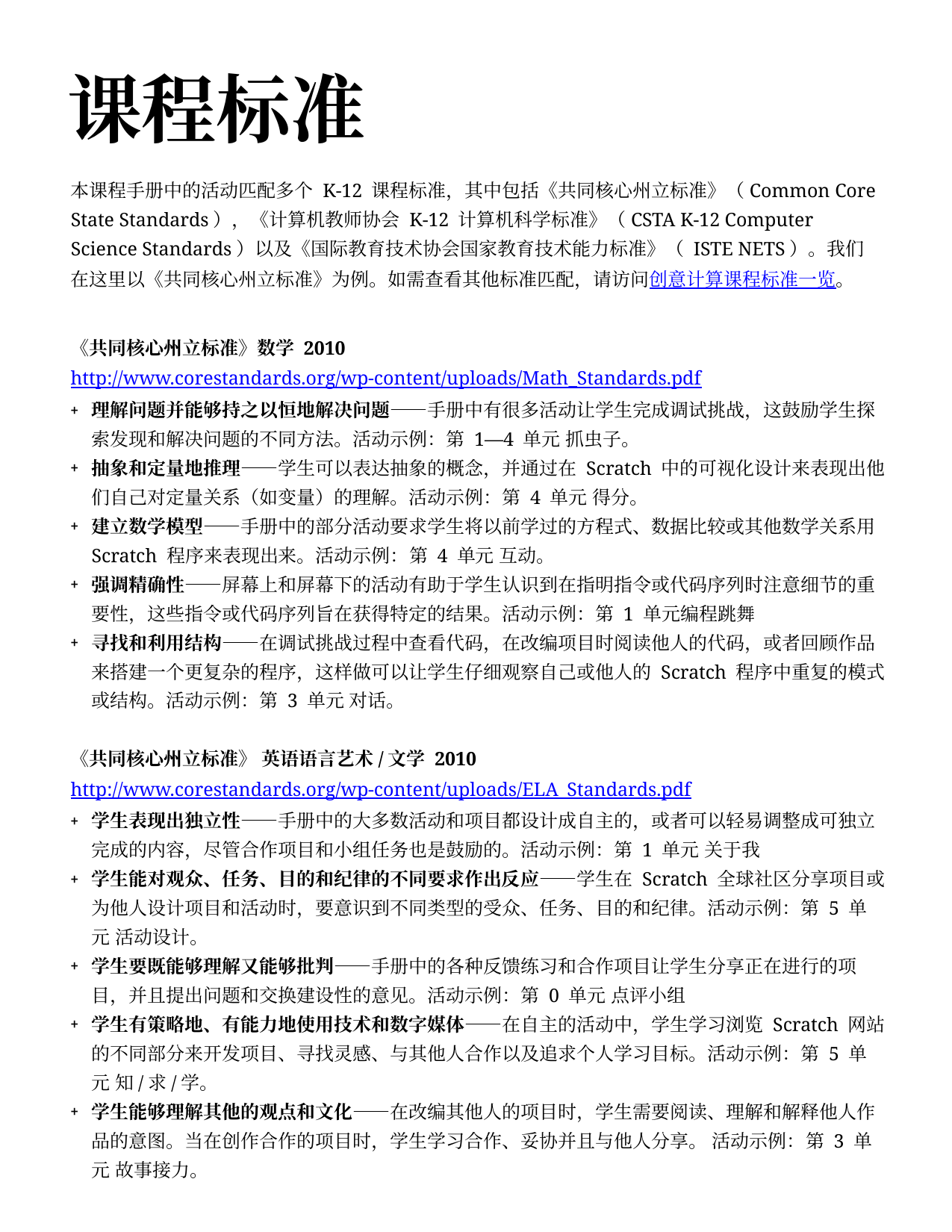

课程标准
本课程手册中的活动匹配多个 K-12 课程标准，其中包括《共同核心州立标准》（Common Core State Standards），《计算机教师协会 K-12 计算机科学标准》（CSTA K-12 Computer Science Standards）以及《国际教育技术协会国家教育技术能力标准》（ ISTE NETS）。我们在这里以《共同核心州立标准》为例。如需查看其他标准匹配，请访问创意计算课程标准一览。
《共同核心州立标准》数学 2010
http://www.corestandards.org/wp-content/uploads/Math_Standards.pdf
理解问题并能够持之以恒地解决问题——手册中有很多活动让学生完成调试挑战，这鼓励学生探索发现和解决问题的不同方法。活动示例：第 1—4 单元 抓虫子。
抽象和定量地推理——学生可以表达抽象的概念，并通过在 Scratch 中的可视化设计来表现出他们自己对定量关系（如变量）的理解。活动示例：第 4 单元 得分。
建立数学模型——手册中的部分活动要求学生将以前学过的方程式、数据比较或其他数学关系用 Scratch 程序来表现出来。活动示例：第 4 单元 互动。
强调精确性——屏幕上和屏幕下的活动有助于学生认识到在指明指令或代码序列时注意细节的重要性，这些指令或代码序列旨在获得特定的结果。活动示例：第 1 单元编程跳舞
寻找和利用结构——在调试挑战过程中查看代码，在改编项目时阅读他人的代码，或者回顾作品来搭建一个更复杂的程序，这样做可以让学生仔细观察自己或他人的 Scratch 程序中重复的模式或结构。活动示例：第 3 单元 对话。

《共同核心州立标准》 英语语言艺术/文学 2010
http://www.corestandards.org/wp-content/uploads/ELA_Standards.pdf
学生表现出独立性——手册中的大多数活动和项目都设计成自主的，或者可以轻易调整成可独立完成的内容，尽管合作项目和小组任务也是鼓励的。活动示例：第 1 单元 关于我
学生能对观众、任务、目的和纪律的不同要求作出反应——学生在 Scratch 全球社区分享项目或为他人设计项目和活动时，要意识到不同类型的受众、任务、目的和纪律。活动示例：第 5 单元 活动设计。
学生要既能够理解又能够批判——手册中的各种反馈练习和合作项目让学生分享正在进行的项目，并且提出问题和交换建设性的意见。活动示例：第 0 单元 点评小组
学生有策略地、有能力地使用技术和数字媒体——在自主的活动中，学生学习浏览 Scratch 网站的不同部分来开发项目、寻找灵感、与其他人合作以及追求个人学习目标。活动示例：第 5 单元 知/求/学。
学生能够理解其他的观点和文化——在改编其他人的项目时，学生需要阅读、理解和解释他人作品的意图。当在创作合作的项目时，学生学习合作、妥协并且与他人分享。 活动示例：第 3 单元 故事接力。